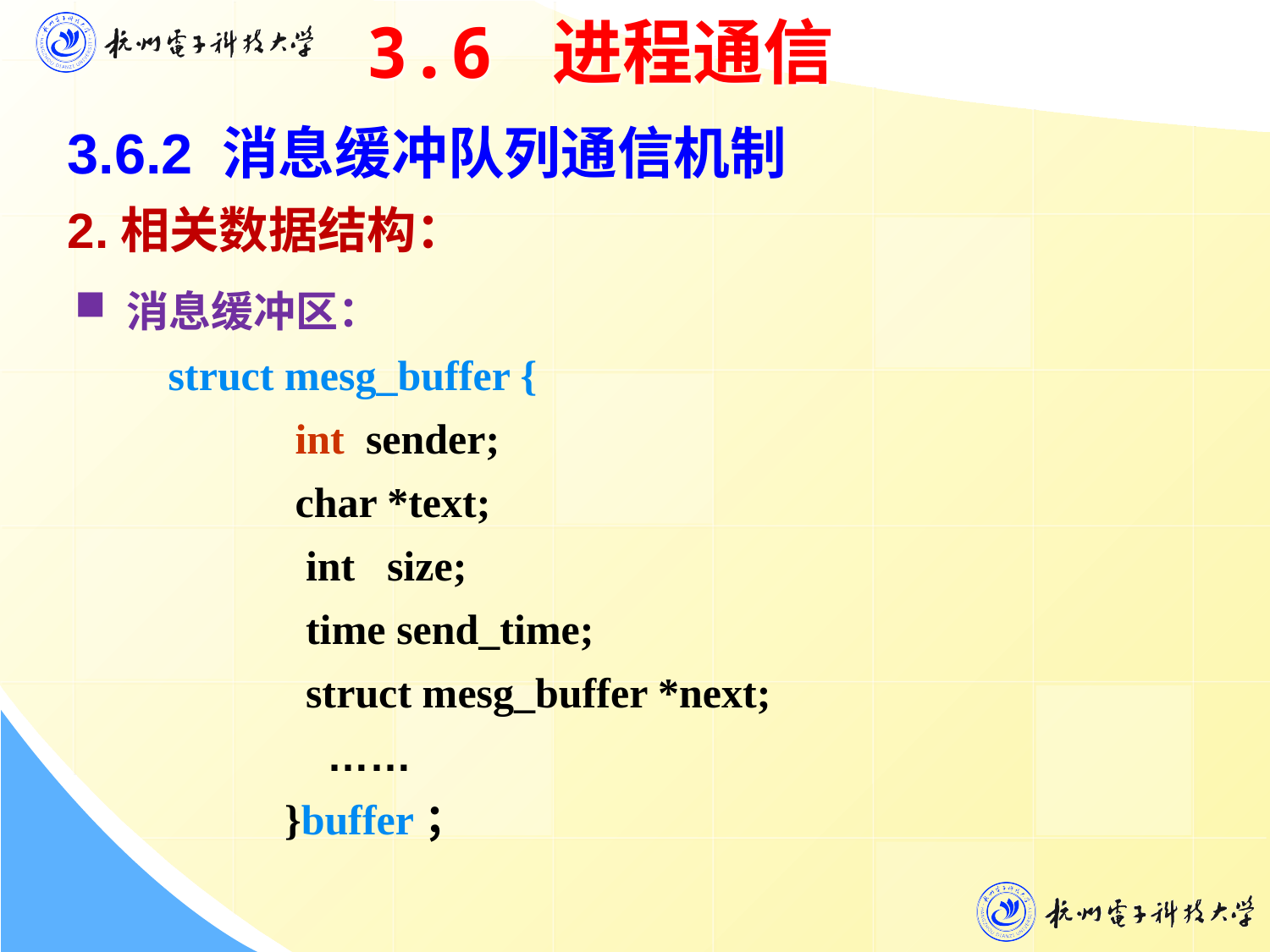

3.6 进程通信
3.6.2 消息缓冲队列通信机制
2.相关数据结构：
 消息缓冲区：
      struct mesg_buffer {
                  int  sender;
                  char *text;
                   int   size;
                   time send_time;
                   struct mesg_buffer *next;
                     ……
                 }buffer；